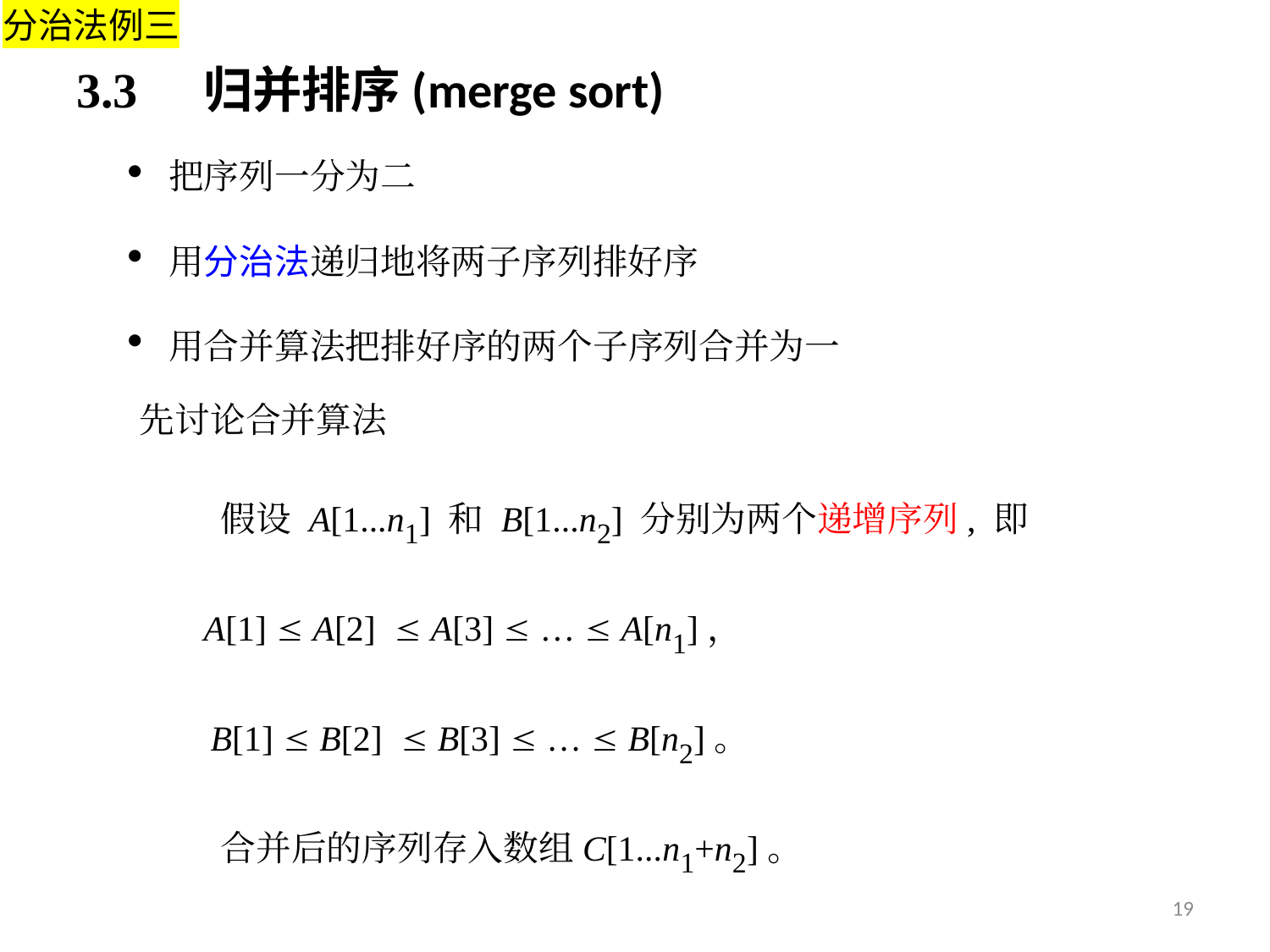

分治法例三
# 3.3	归并排序(merge sort)
把序列一分为二

用分治法递归地将两子序列排好序

用合并算法把排好序的两个子序列合并为一
先讨论合并算法

        假设 A[1...n1] 和 B[1...n2] 分别为两个递增序列, 即

        A[1] ≤ A[2]  ≤ A[3] ≤ … ≤ A[n1]，

        B[1] ≤ B[2]  ≤ B[3] ≤ … ≤ B[n2]。

        合并后的序列存入数组C[1...n1+n2]。

19